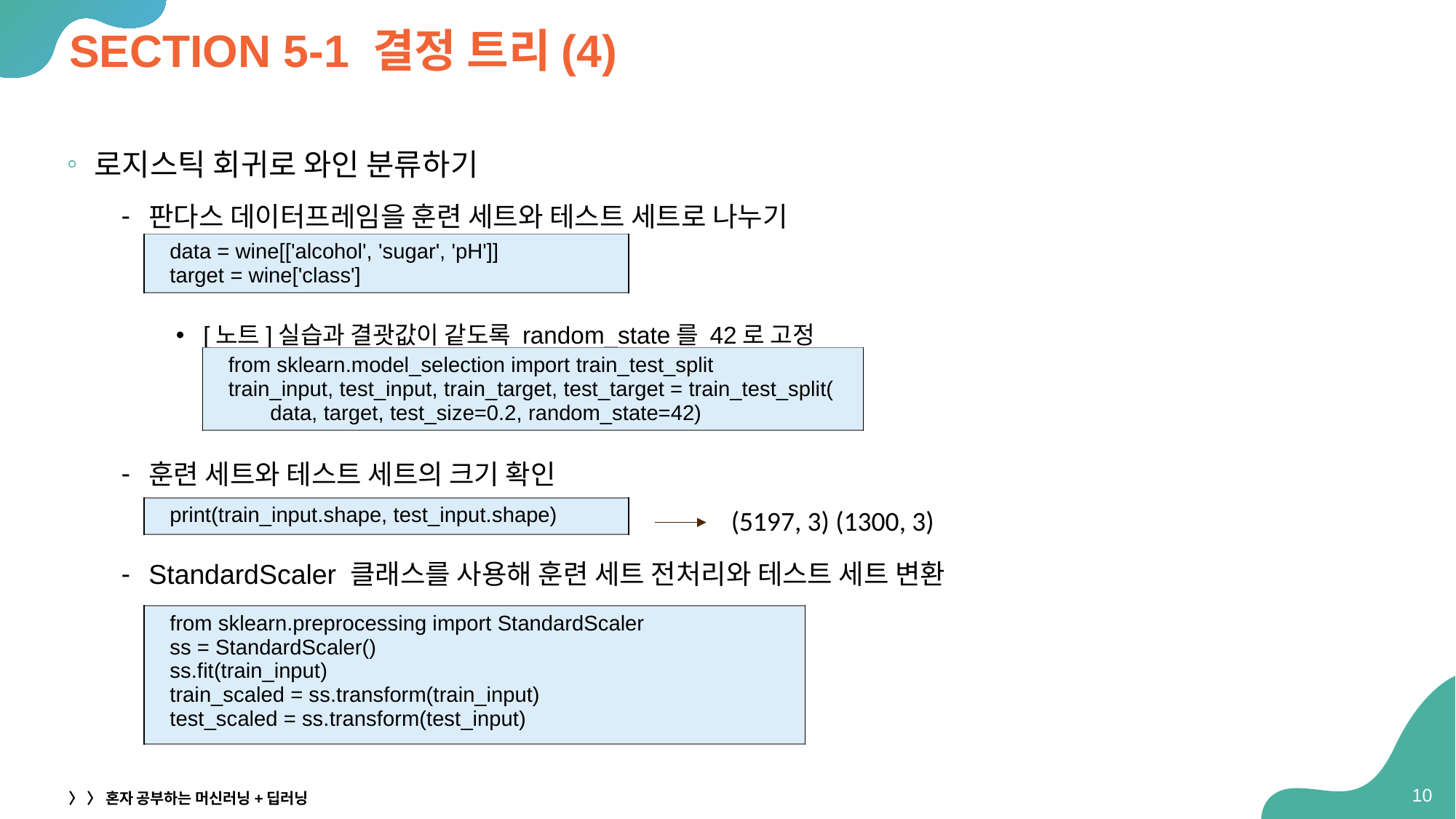

# SECTION 5-1 결정 트리(4)
로지스틱 회귀로 와인 분류하기
판다스 데이터프레임을 훈련 세트와 테스트 세트로 나누기

[노트]실습과 결괏값이 같도록 random_state를 42로 고정

훈련 세트와 테스트 세트의 크기 확인

StandardScaler 클래스를 사용해 훈련 세트 전처리와 테스트 세트 변환
| data = wine[['alcohol', 'sugar', 'pH']] target = wine['class'] |
| --- |
| from sklearn.model\_selection import train\_test\_split train\_input, test\_input, train\_target, test\_target = train\_test\_split( data, target, test\_size=0.2, random\_state=42) |
| --- |
| print(train\_input.shape, test\_input.shape) |
| --- |
(5197, 3) (1300, 3)
| from sklearn.preprocessing import StandardScaler ss = StandardScaler() ss.fit(train\_input) train\_scaled = ss.transform(train\_input) test\_scaled = ss.transform(test\_input) |
| --- |
10
〉 〉 혼자 공부하는 머신러닝+딥러닝